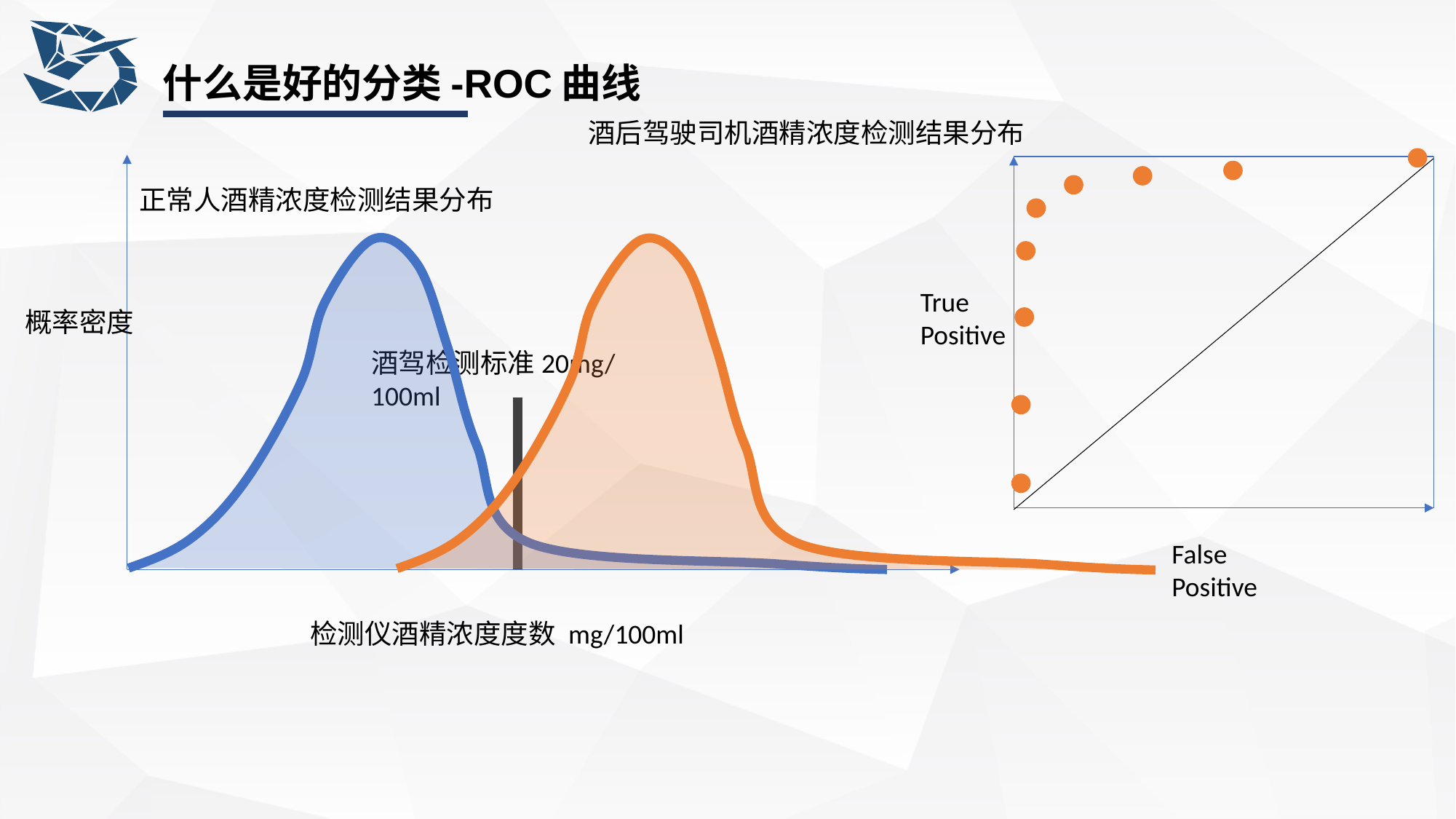

# 什么是好的分类-ROC曲线
酒后驾驶司机酒精浓度检测结果分布

正常人酒精浓度检测结果分布

True Positive
概率密度

酒驾检测标准20mg/100ml

False Positive
检测仪酒精浓度度数 mg/100ml